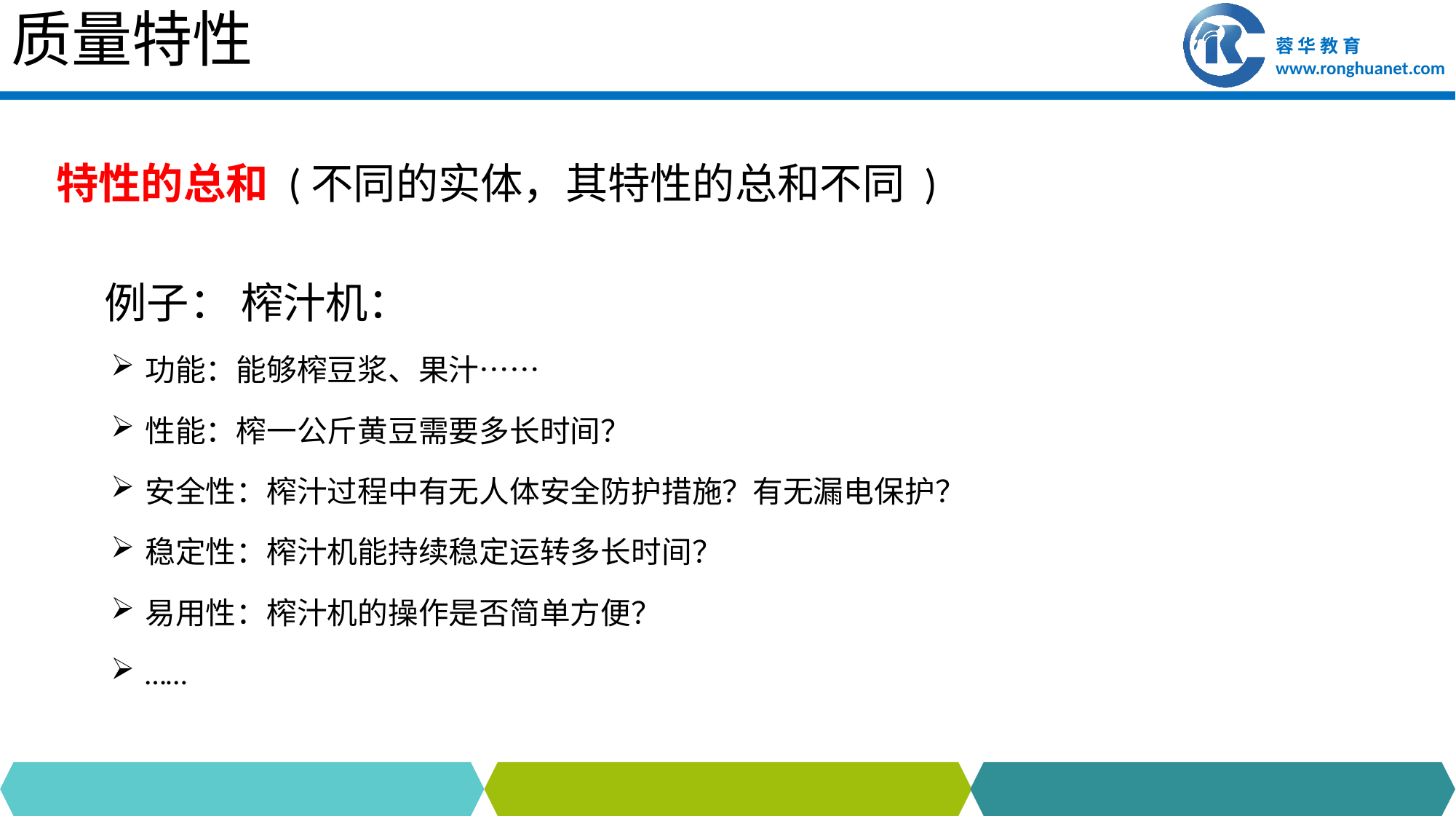

# 质量特性
特性的总和 (不同的实体，其特性的总和不同 )

    例子： 榨汁机：
功能：能够榨豆浆、果汁……
性能：榨一公斤黄豆需要多长时间？
安全性：榨汁过程中有无人体安全防护措施？有无漏电保护？
稳定性：榨汁机能持续稳定运转多长时间？
易用性：榨汁机的操作是否简单方便？
……